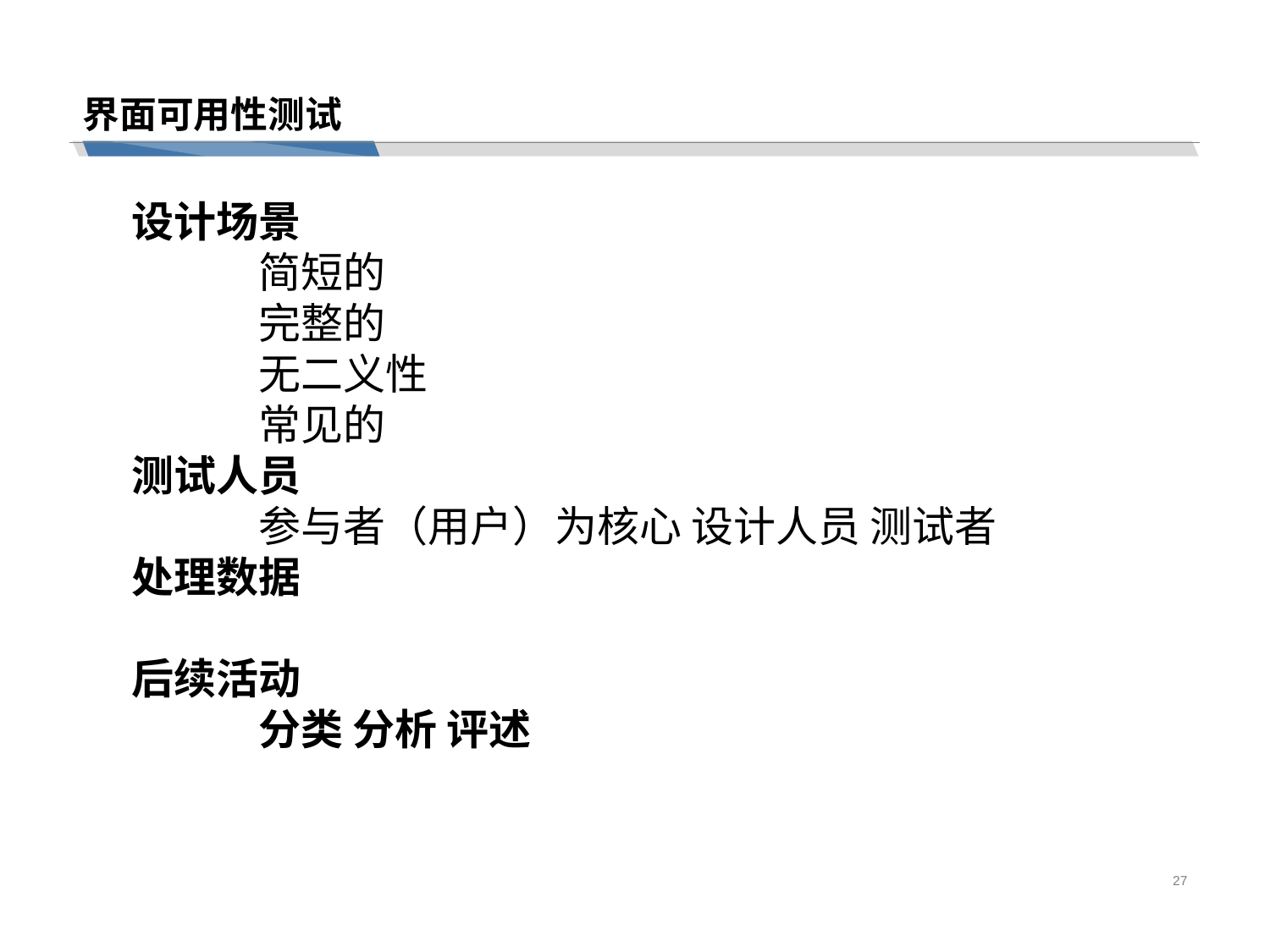

# 界面可用性测试
设计场景
	简短的
	完整的
	无二义性
	常见的
测试人员
	参与者（用户）为核心 设计人员 测试者
处理数据

后续活动
	分类 分析 评述

27